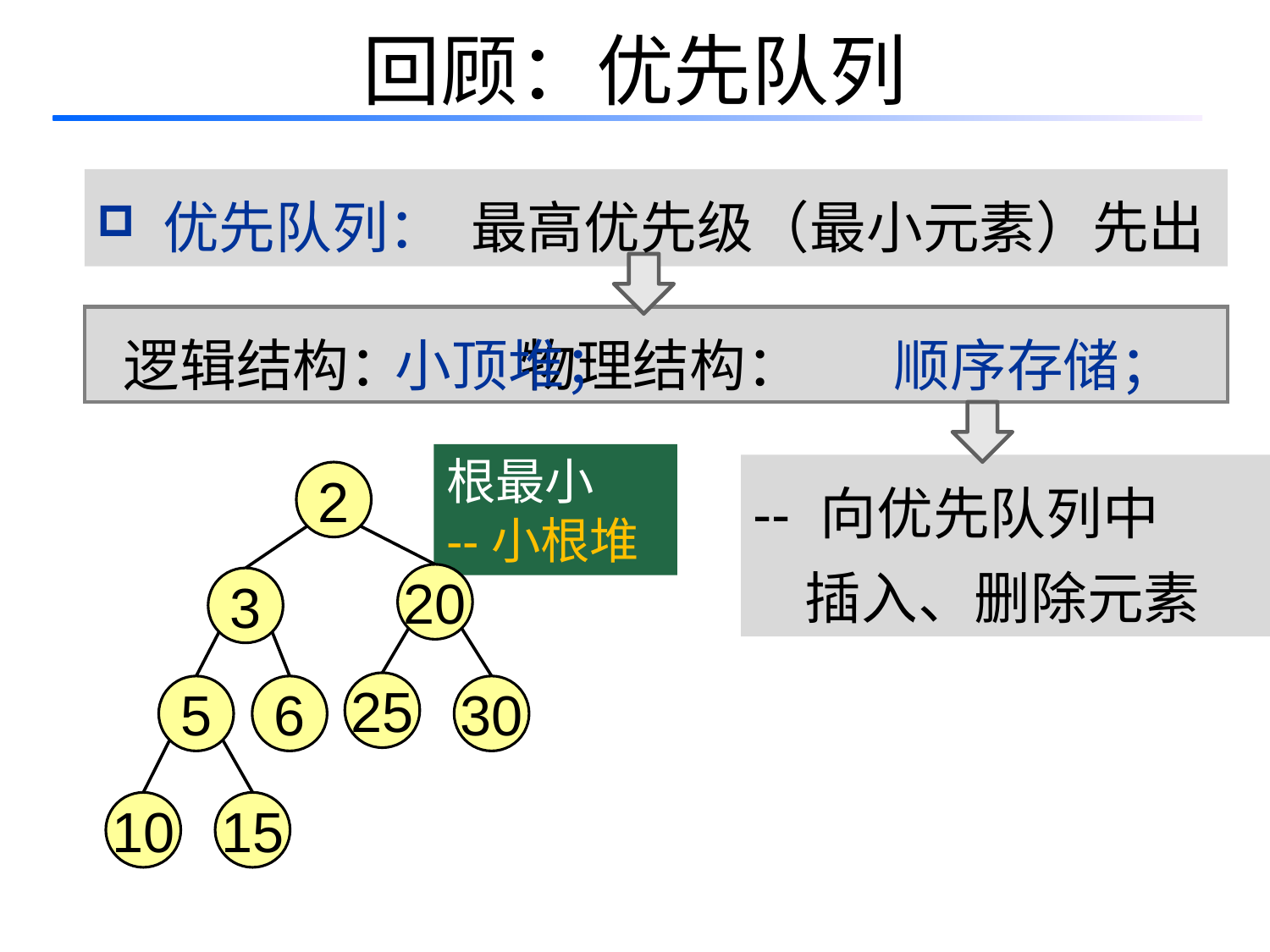

# 回顾：优先队列

 优先队列：
最高优先级（最小元素）先出

 逻辑结构：         物理结构：
小顶堆；
顺序存储；

根最小
--小根堆
-- 向优先队列中
   插入、删除元素
2
20
3
25
5
6
30
10
15